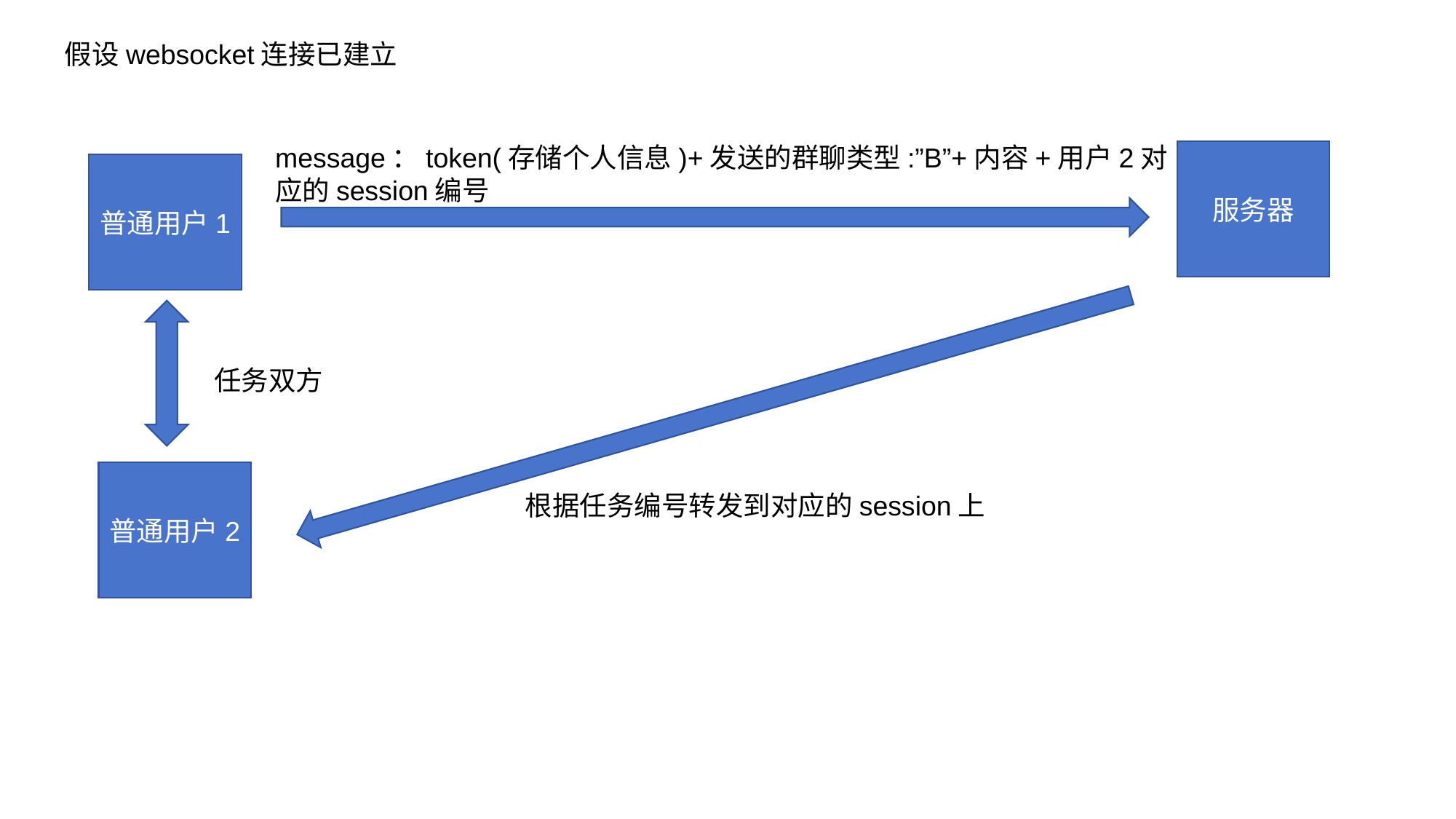

假设websocket连接已建立
message：token(存储个人信息)+发送的群聊类型:”B”+内容+用户2对应的session编号
服务器
普通用户1

任务双方

普通用户2
根据任务编号转发到对应的session上